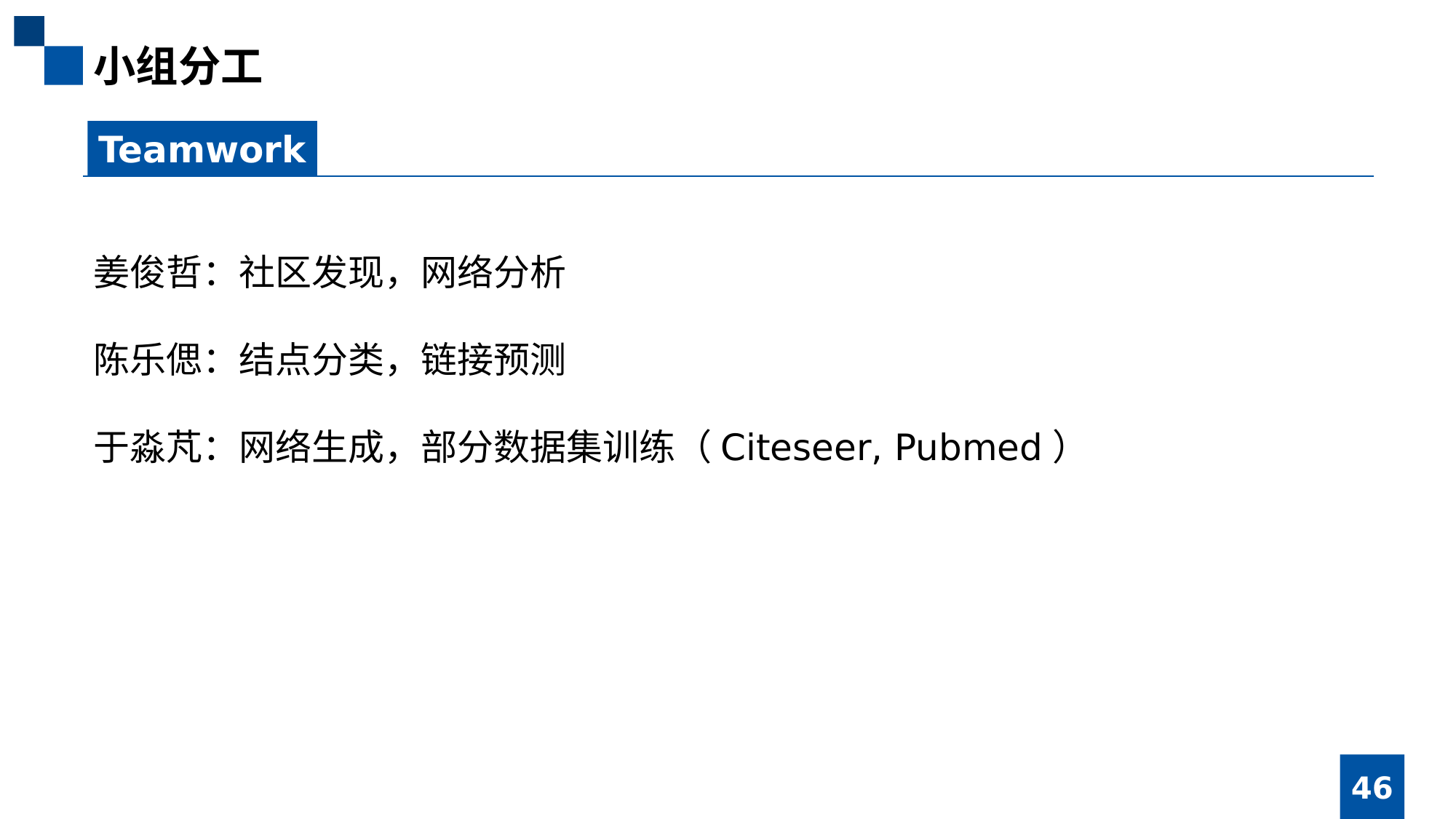

小组分工
Teamwork

姜俊哲：社区发现，网络分析

陈乐偲：结点分类，链接预测

于淼芃：网络生成，部分数据集训练（Citeseer, Pubmed）

46